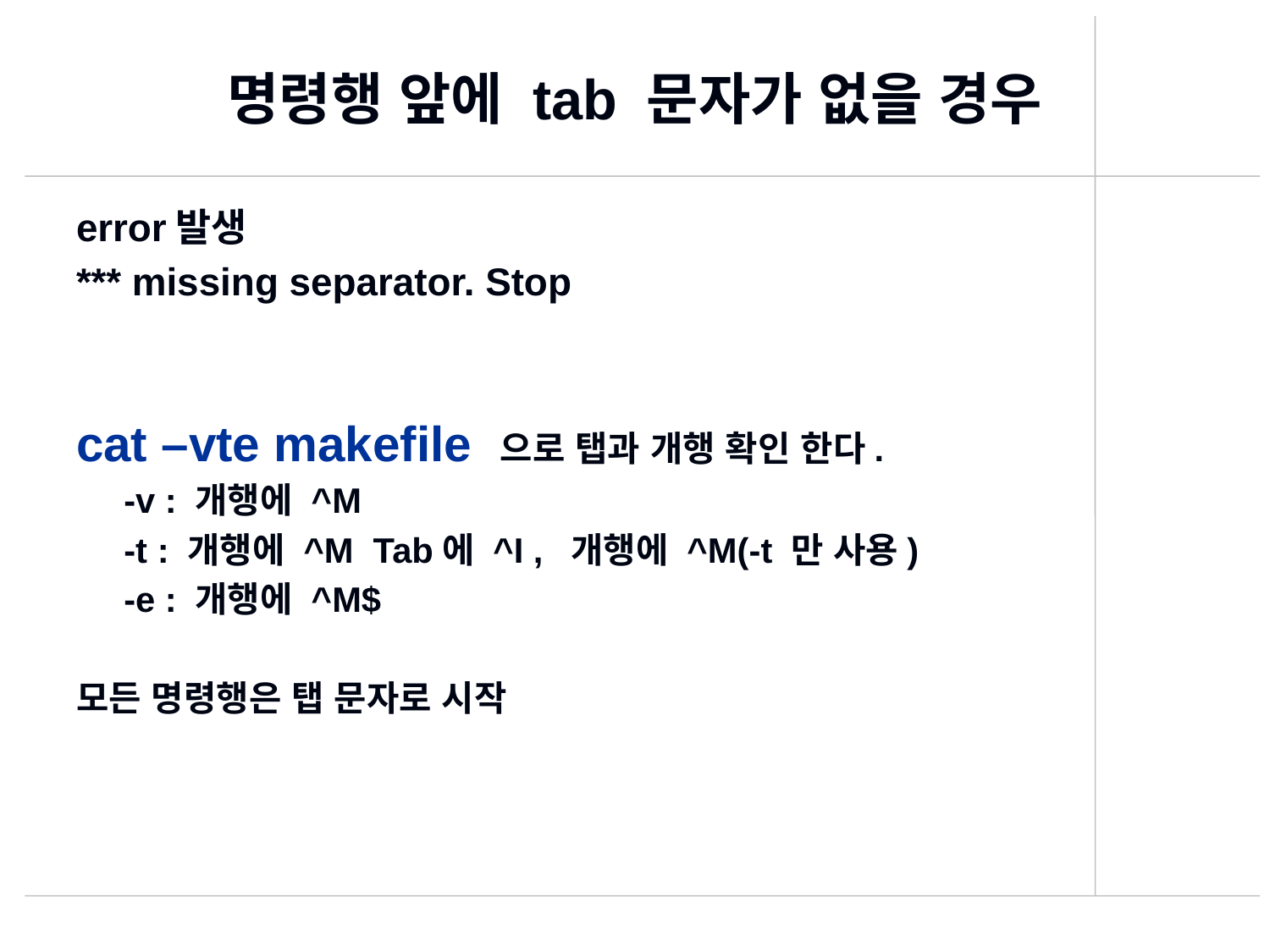

# 명령행 앞에 tab 문자가 없을 경우
error발생
*** missing separator. Stop

cat –vte makefile  으로 탭과 개행 확인 한다.
	-v : 개행에 ^M
	-t : 개행에 ^M  Tab에 ^I ,  개행에 ^M(-t 만 사용)
	-e : 개행에 ^M$

모든 명령행은 탭 문자로 시작
425